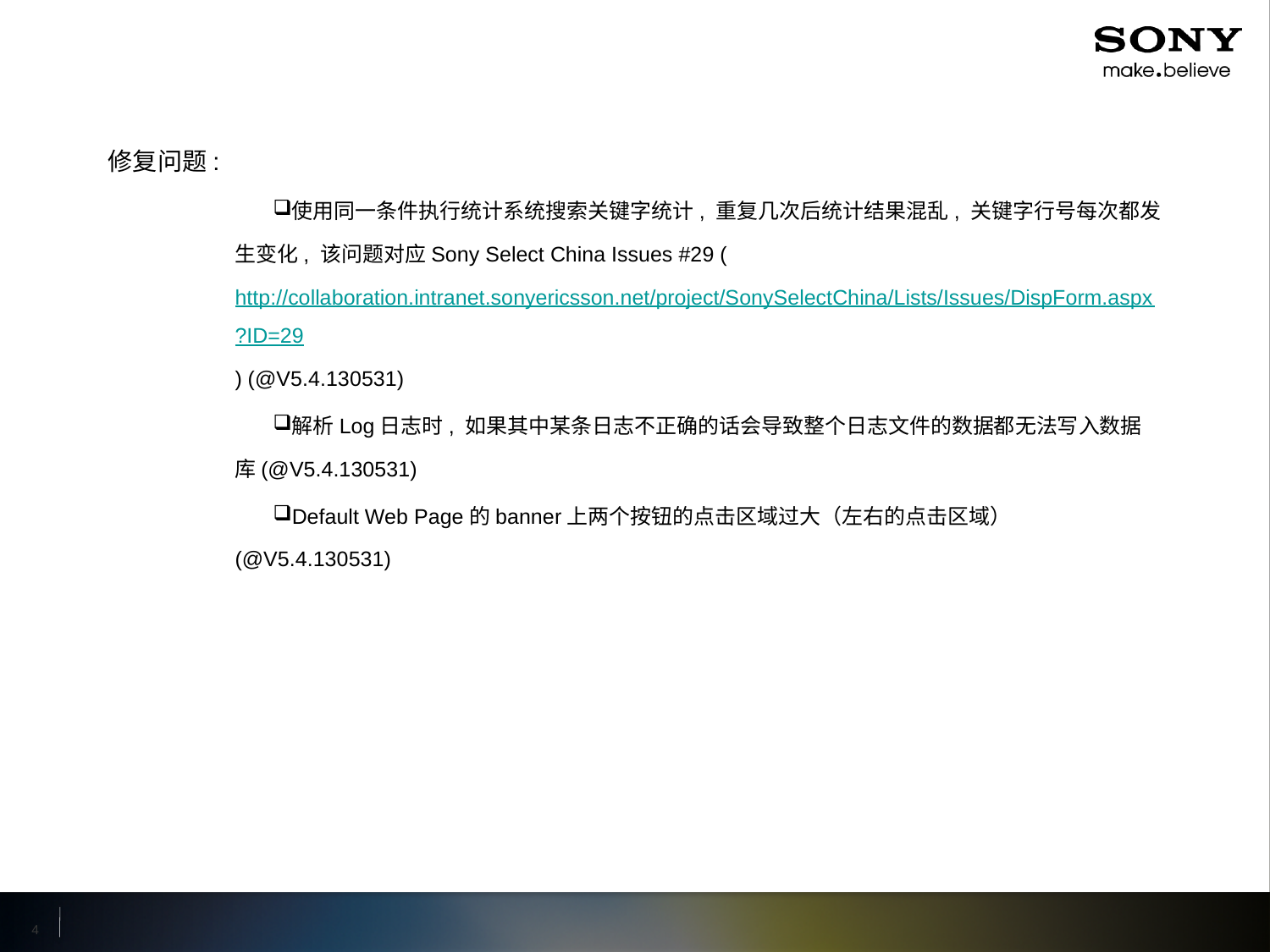

修复问题:
使用同一条件执行统计系统搜索关键字统计, 重复几次后统计结果混乱, 关键字行号每次都发生变化, 该问题对应Sony Select China Issues #29 (http://collaboration.intranet.sonyericsson.net/project/SonySelectChina/Lists/Issues/DispForm.aspx?ID=29) (@V5.4.130531)
解析Log日志时, 如果其中某条日志不正确的话会导致整个日志文件的数据都无法写入数据库(@V5.4.130531)
Default Web Page的banner上两个按钮的点击区域过大（左右的点击区域） (@V5.4.130531)